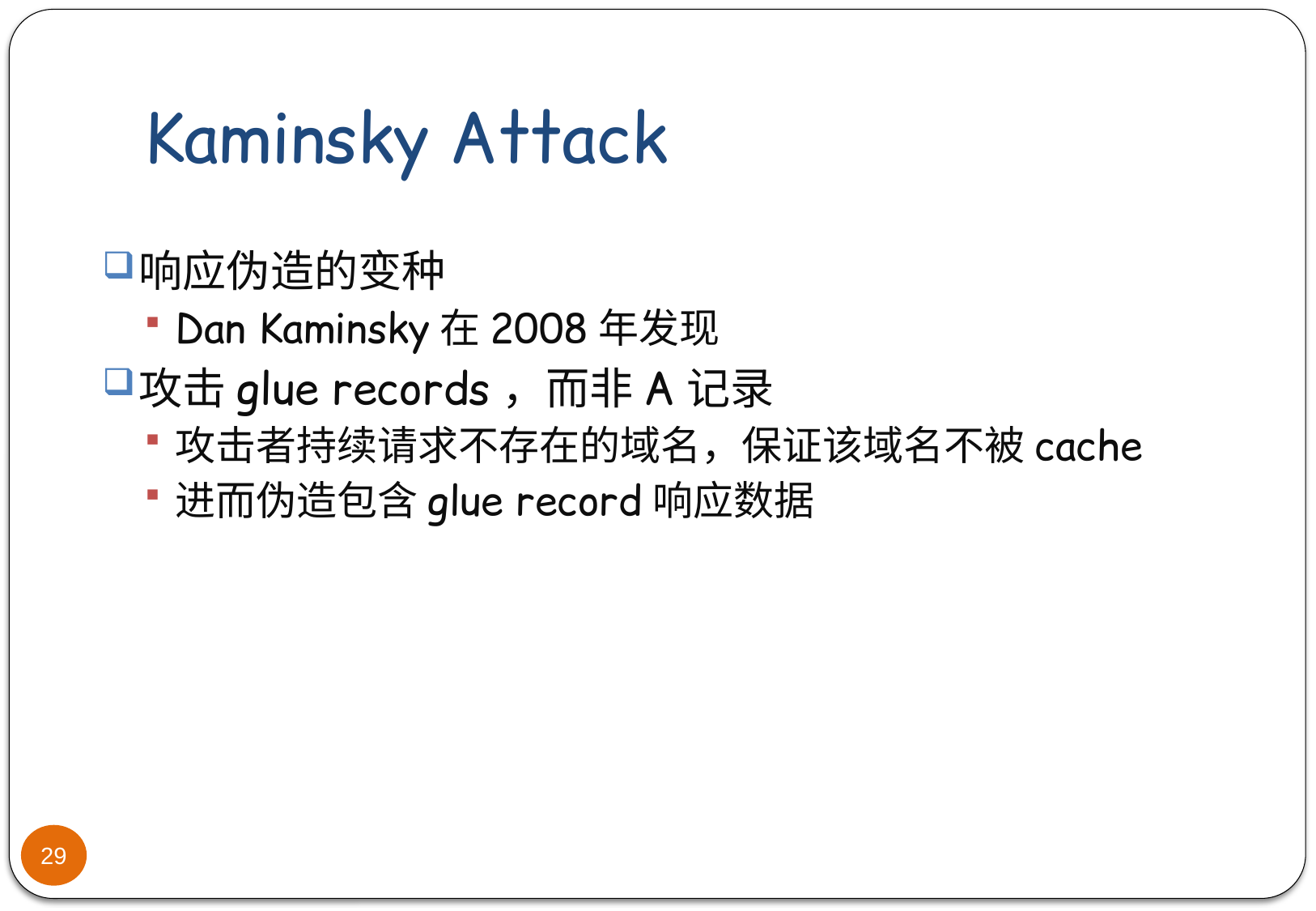

# Kaminsky Attack
响应伪造的变种
Dan Kaminsky在2008年发现
攻击glue records，而非A记录
攻击者持续请求不存在的域名，保证该域名不被cache
进而伪造包含glue record响应数据
29